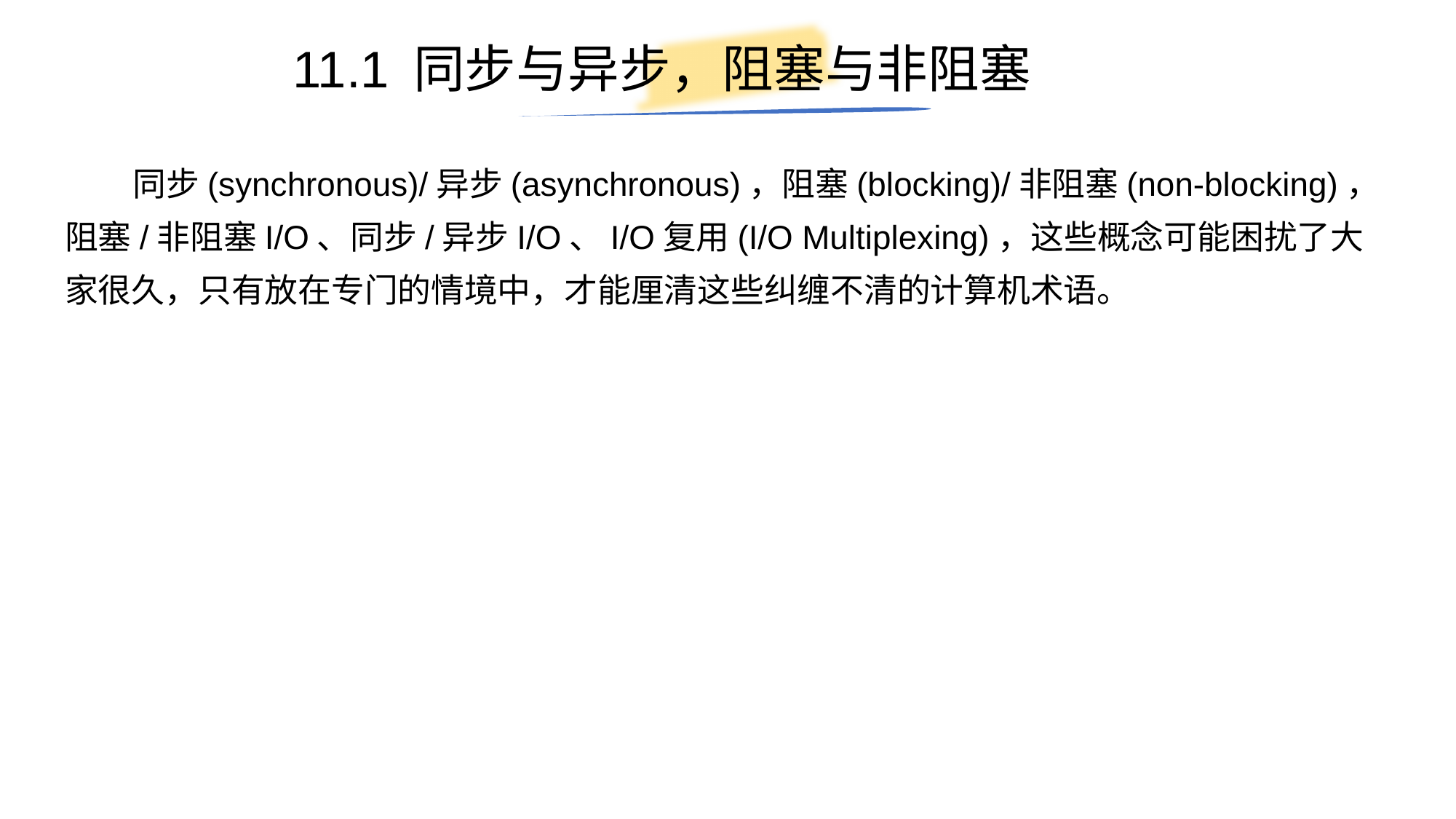

# 11.1 同步与异步，阻塞与非阻塞

        同步(synchronous)/异步(asynchronous)，阻塞(blocking)/非阻塞(non-blocking)，阻塞/非阻塞I/O、同步/异步I/O、I/O复用(I/O Multiplexing)，这些概念可能困扰了大家很久，只有放在专门的情境中，才能厘清这些纠缠不清的计算机术语。